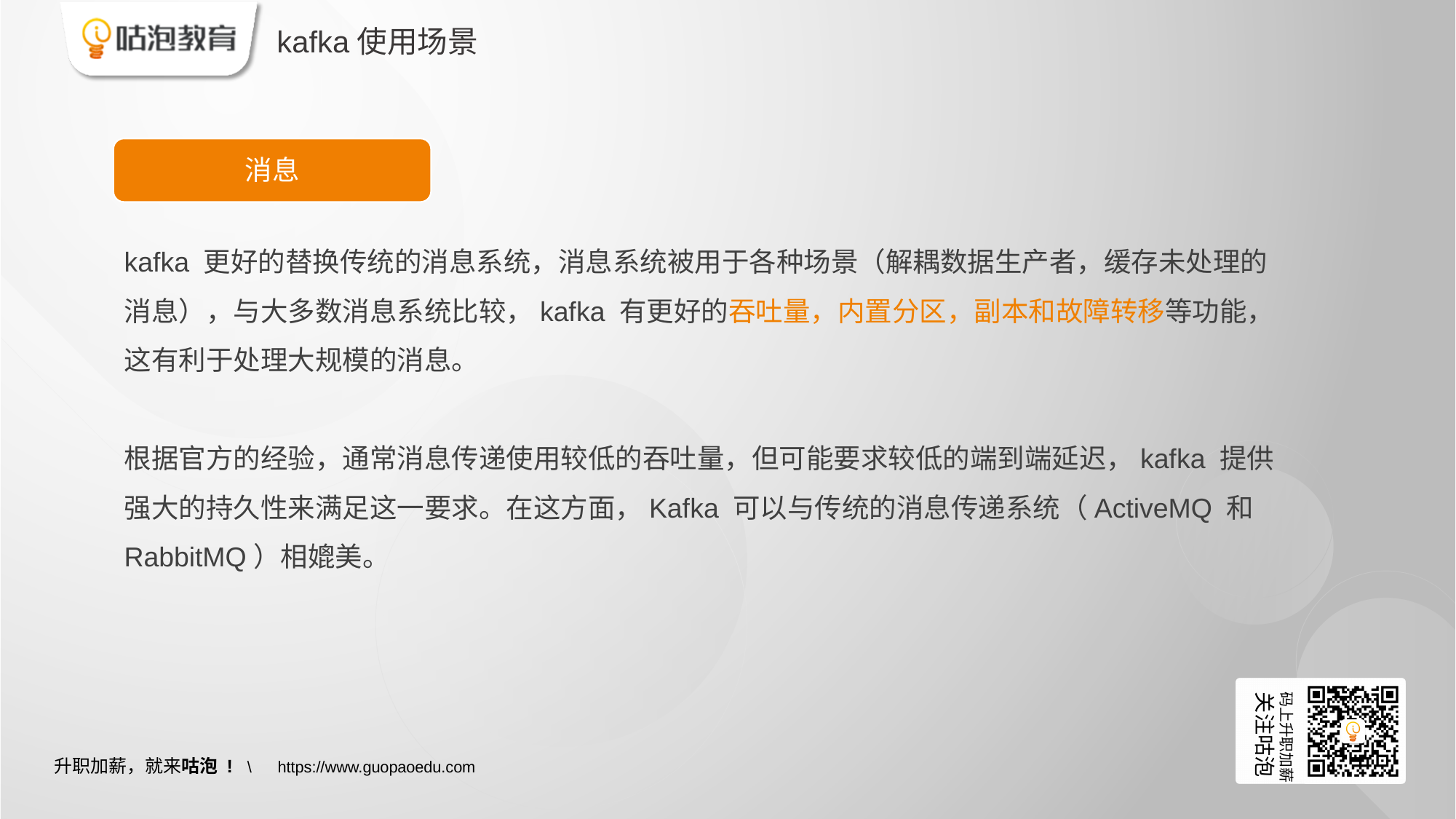

# kafka使用场景

消息
kafka 更好的替换传统的消息系统，消息系统被用于各种场景（解耦数据生产者，缓存未处理的消息），与大多数消息系统比较，kafka 有更好的吞吐量，内置分区，副本和故障转移等功能，这有利于处理大规模的消息。

根据官方的经验，通常消息传递使用较低的吞吐量，但可能要求较低的端到端延迟，kafka 提供强大的持久性来满足这一要求。在这方面，Kafka 可以与传统的消息传递系统（ActiveMQ 和 RabbitMQ）相媲美。